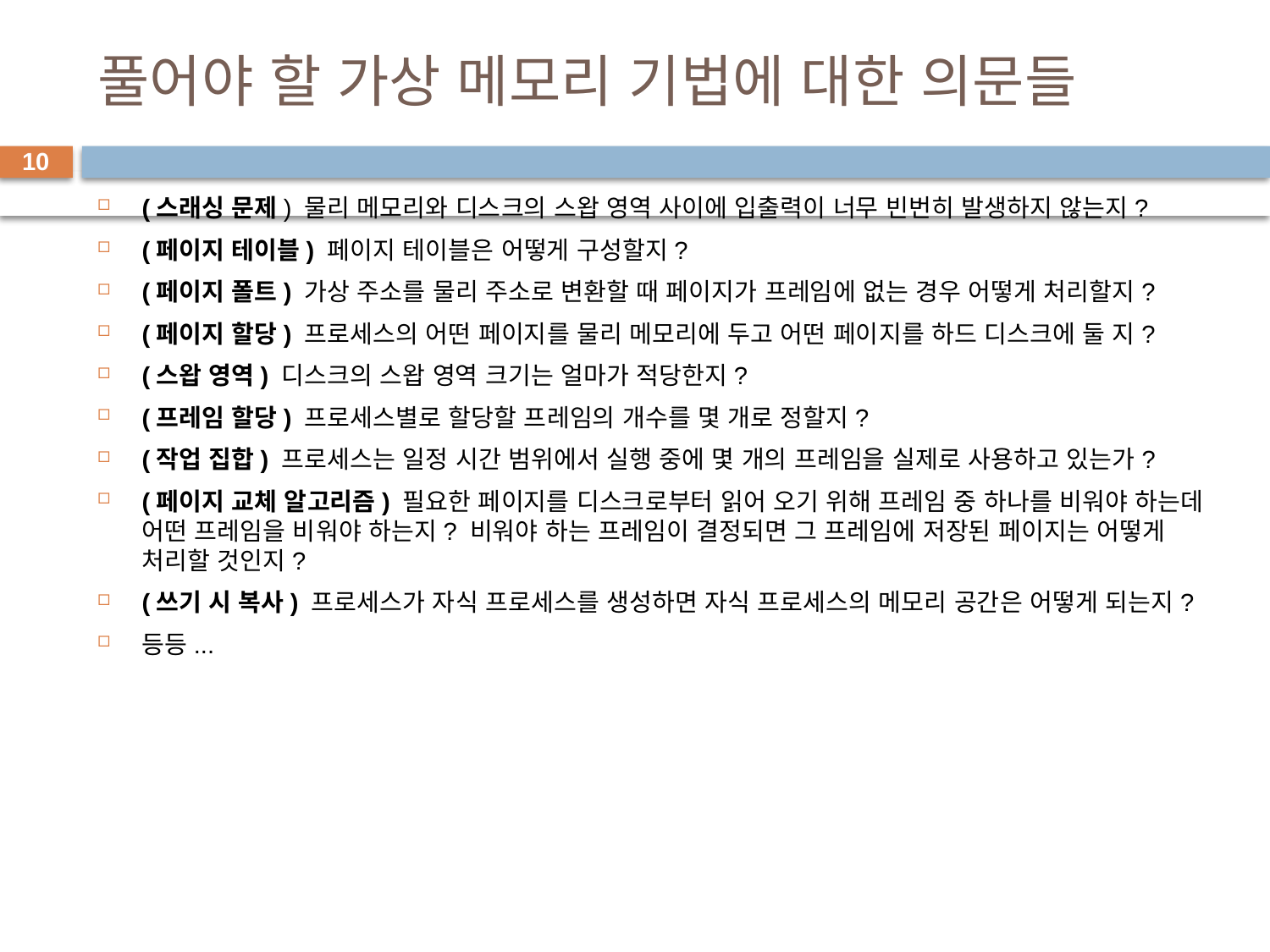

# 풀어야 할 가상 메모리 기법에 대한 의문들
10
(스래싱 문제) 물리 메모리와 디스크의 스왑 영역 사이에 입출력이 너무 빈번히 발생하지 않는지?
(페이지 테이블) 페이지 테이블은 어떻게 구성할지?
(페이지 폴트) 가상 주소를 물리 주소로 변환할 때 페이지가 프레임에 없는 경우 어떻게 처리할지?
(페이지 할당) 프로세스의 어떤 페이지를 물리 메모리에 두고 어떤 페이지를 하드 디스크에 둘 지?
(스왑 영역) 디스크의 스왑 영역 크기는 얼마가 적당한지?
(프레임 할당) 프로세스별로 할당할 프레임의 개수를 몇 개로 정할지?
(작업 집합) 프로세스는 일정 시간 범위에서 실행 중에 몇 개의 프레임을 실제로 사용하고 있는가?
(페이지 교체 알고리즘) 필요한 페이지를 디스크로부터 읽어 오기 위해 프레임 중 하나를 비워야 하는데 어떤 프레임을 비워야 하는지? 비워야 하는 프레임이 결정되면 그 프레임에 저장된 페이지는 어떻게 처리할 것인지?
(쓰기 시 복사) 프로세스가 자식 프로세스를 생성하면 자식 프로세스의 메모리 공간은 어떻게 되는지?
등등...